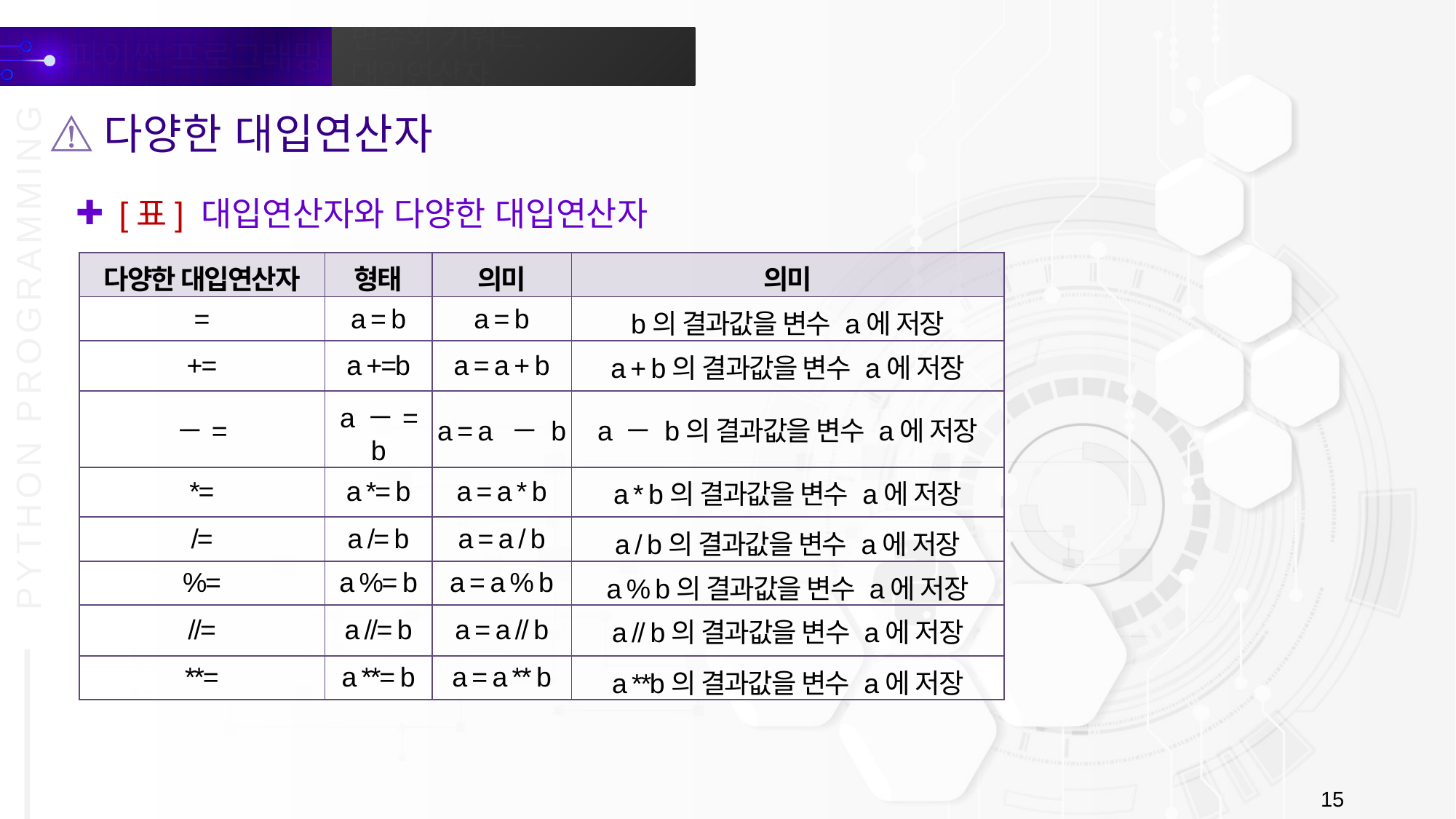

다양한 대입연산자
[표] 대입연산자와 다양한 대입연산자
| 다양한 대입연산자 | 형태 | 의미 | 의미 |
| --- | --- | --- | --- |
| = | a = b | a = b | b의 결과값을 변수 a에 저장 |
| += | a +=b | a = a + b | a + b의 결과값을 변수 a에 저장 |
| －= | a －= b | a = a － b | a － b의 결과값을 변수 a에 저장 |
| \*= | a \*= b | a = a \* b | a \* b의 결과값을 변수 a에 저장 |
| /= | a /= b | a = a / b | a / b의 결과값을 변수 a에 저장 |
| %= | a %= b | a = a % b | a % b의 결과값을 변수 a에 저장 |
| //= | a //= b | a = a // b | a // b의 결과값을 변수 a에 저장 |
| \*\*= | a \*\*= b | a = a \*\* b | a \*\*b의 결과값을 변수 a에 저장 |
15